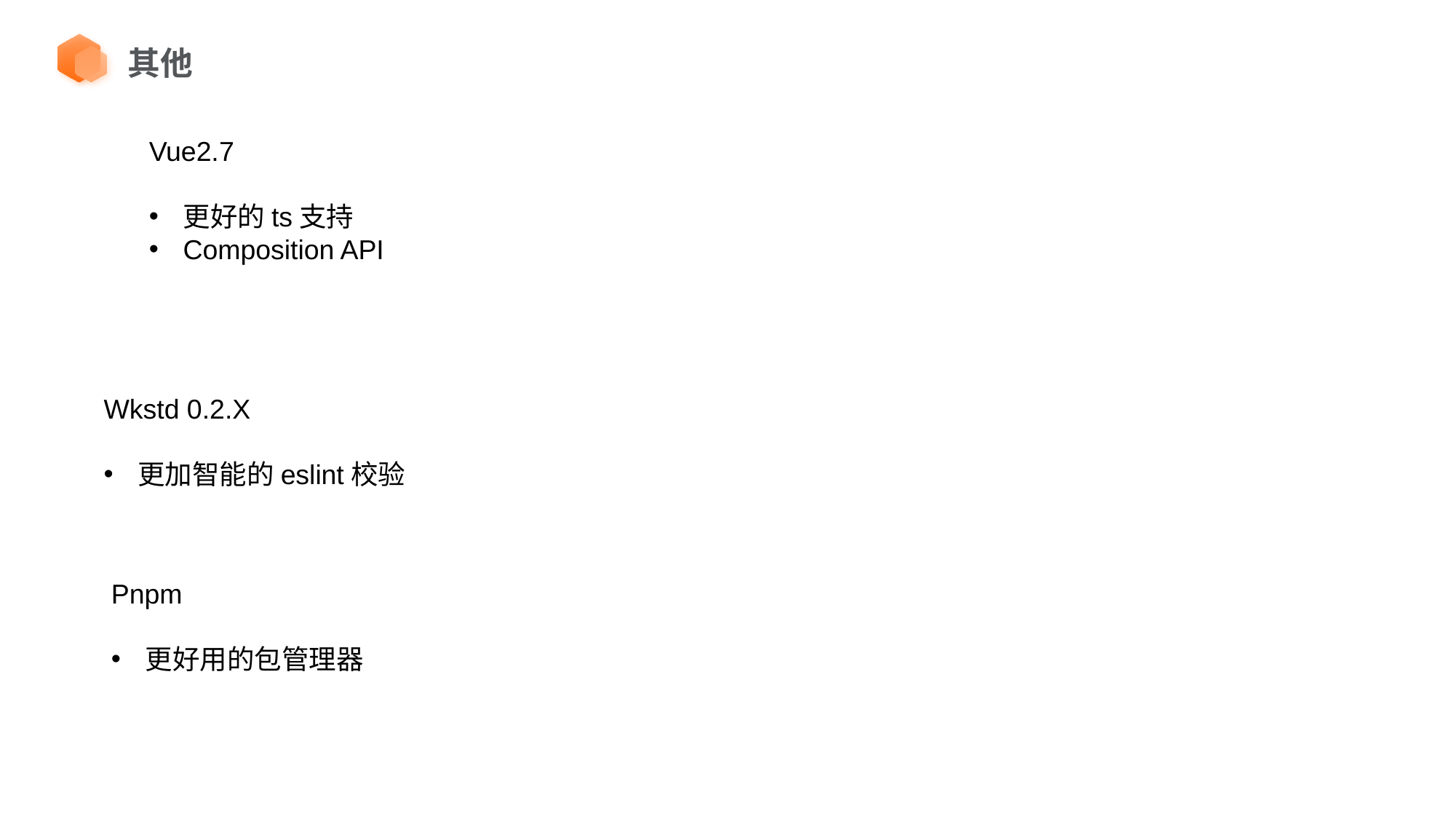

其他
Vue2.7

更好的ts支持
Composition API
Wkstd 0.2.X

更加智能的eslint校验
Pnpm

更好用的包管理器